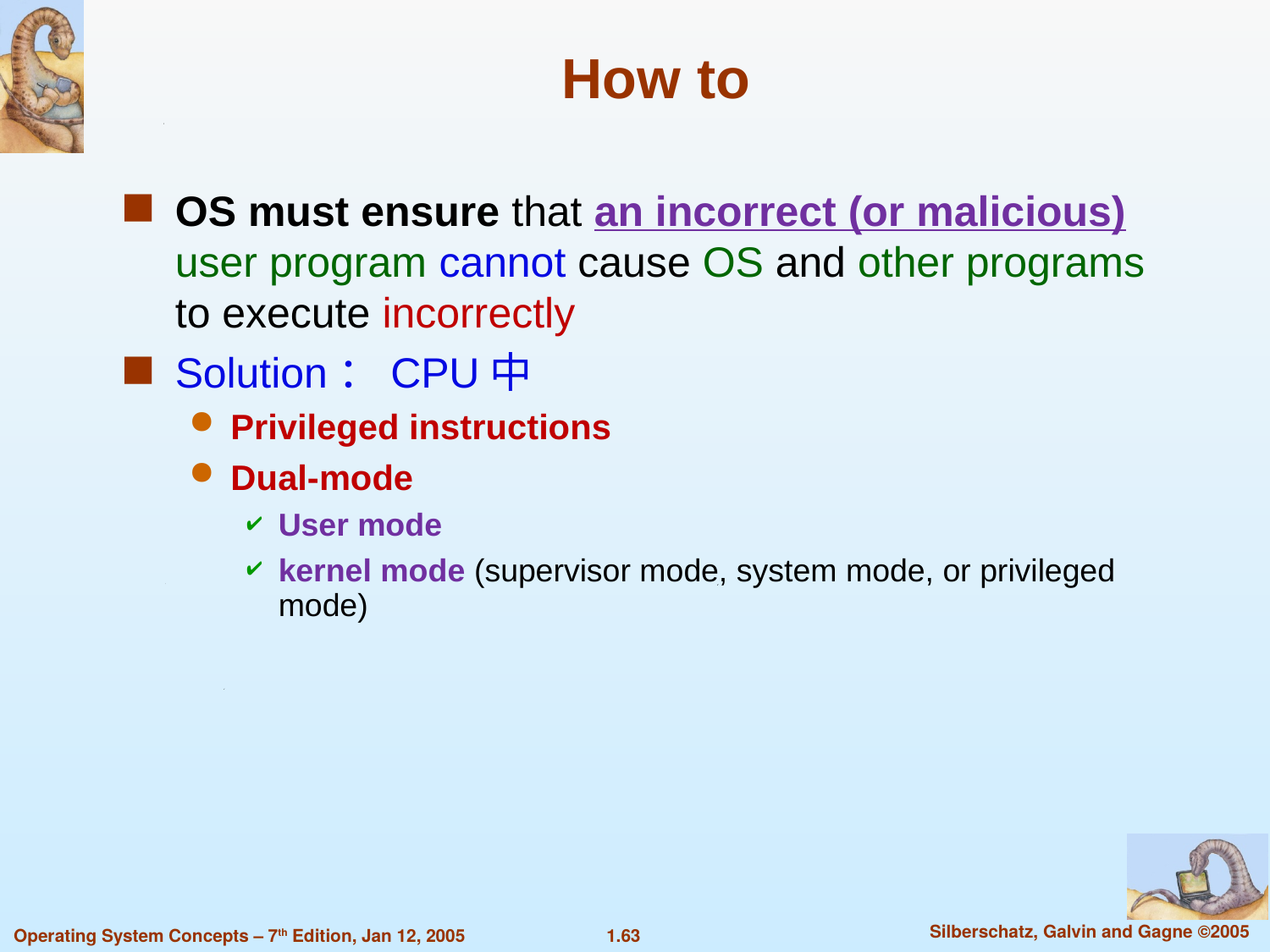

# How to
OS must ensure that an incorrect (or malicious) user program cannot cause OS and other programs to execute incorrectly
Solution：CPU中
Privileged instructions
Dual-mode
User mode
kernel mode (supervisor mode, system mode, or privileged mode)